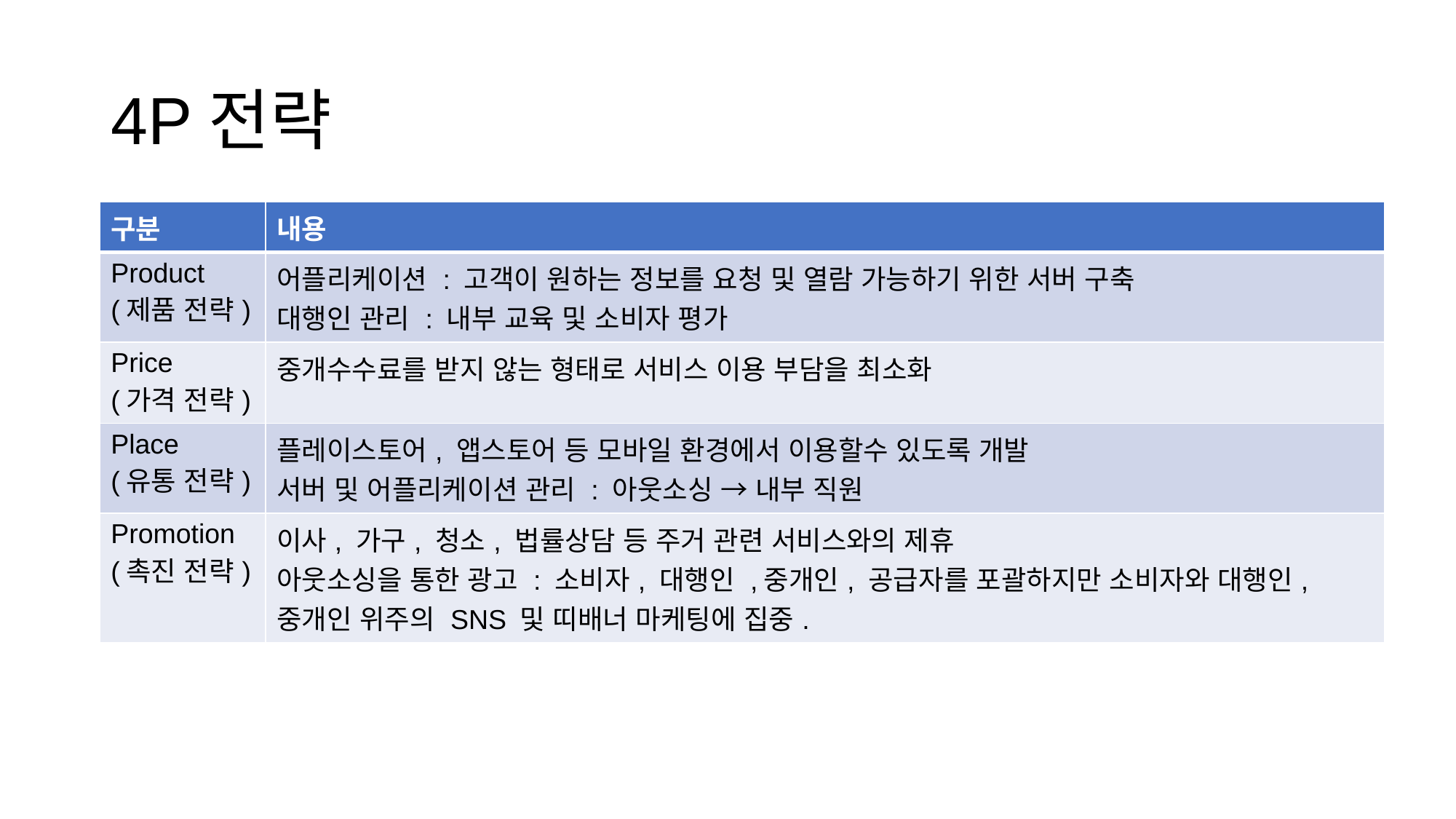

# 4P전략
| 구분 | 내용 |
| --- | --- |
| Product (제품 전략) | 어플리케이션 : 고객이 원하는 정보를 요청 및 열람 가능하기 위한 서버 구축 대행인 관리 : 내부 교육 및 소비자 평가 |
| Price (가격 전략) | 중개수수료를 받지 않는 형태로 서비스 이용 부담을 최소화 |
| Place (유통 전략) | 플레이스토어, 앱스토어 등 모바일 환경에서 이용할수 있도록 개발 서버 및 어플리케이션 관리 : 아웃소싱 → 내부 직원 |
| Promotion (촉진 전략) | 이사, 가구, 청소, 법률상담 등 주거 관련 서비스와의 제휴 아웃소싱을 통한 광고 : 소비자, 대행인 ,중개인, 공급자를 포괄하지만 소비자와 대행인, 중개인 위주의 SNS 및 띠배너 마케팅에 집중. |